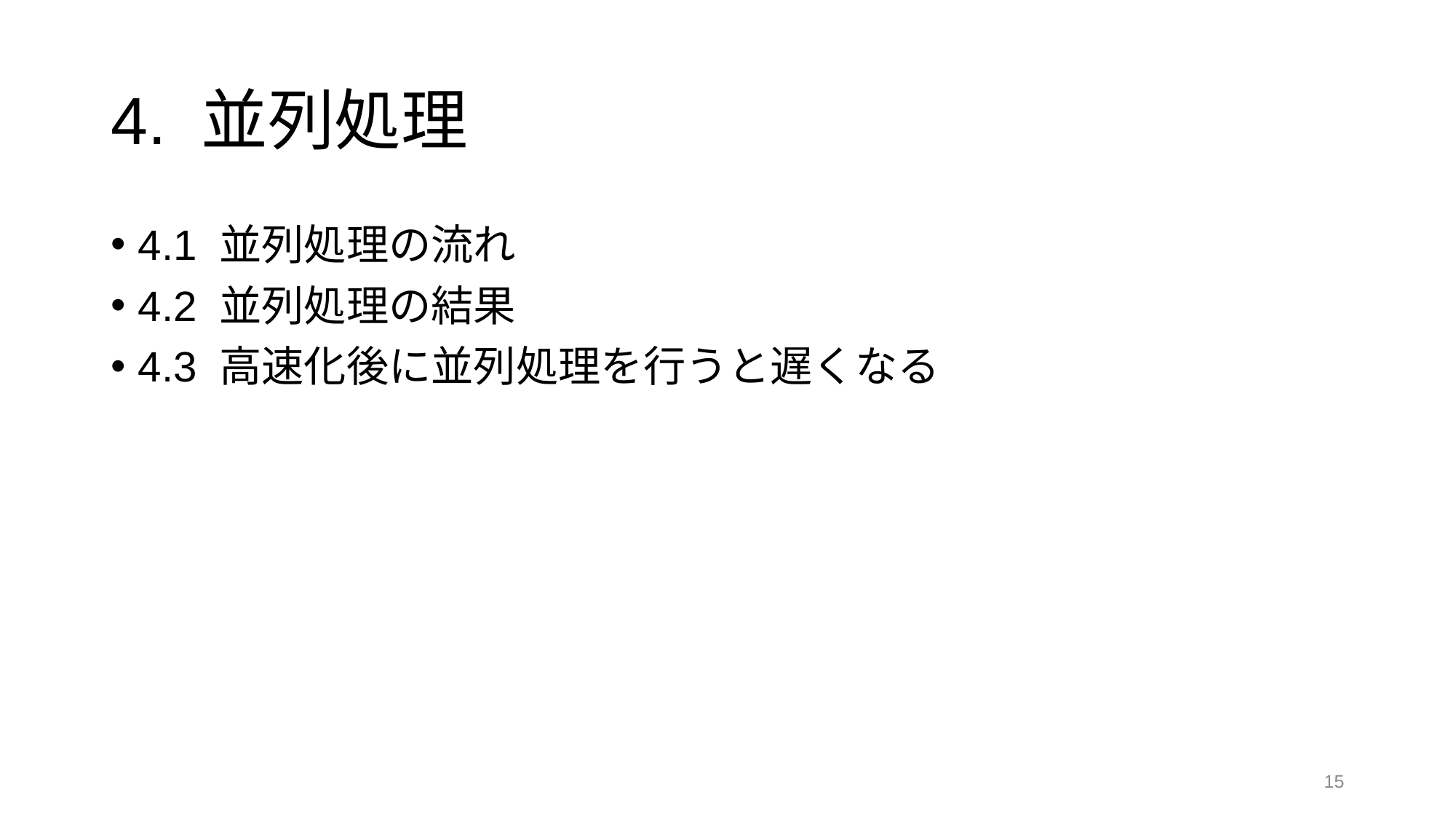

# 4. 並列処理
4.1 並列処理の流れ
4.2 並列処理の結果
4.3 高速化後に並列処理を行うと遅くなる
15